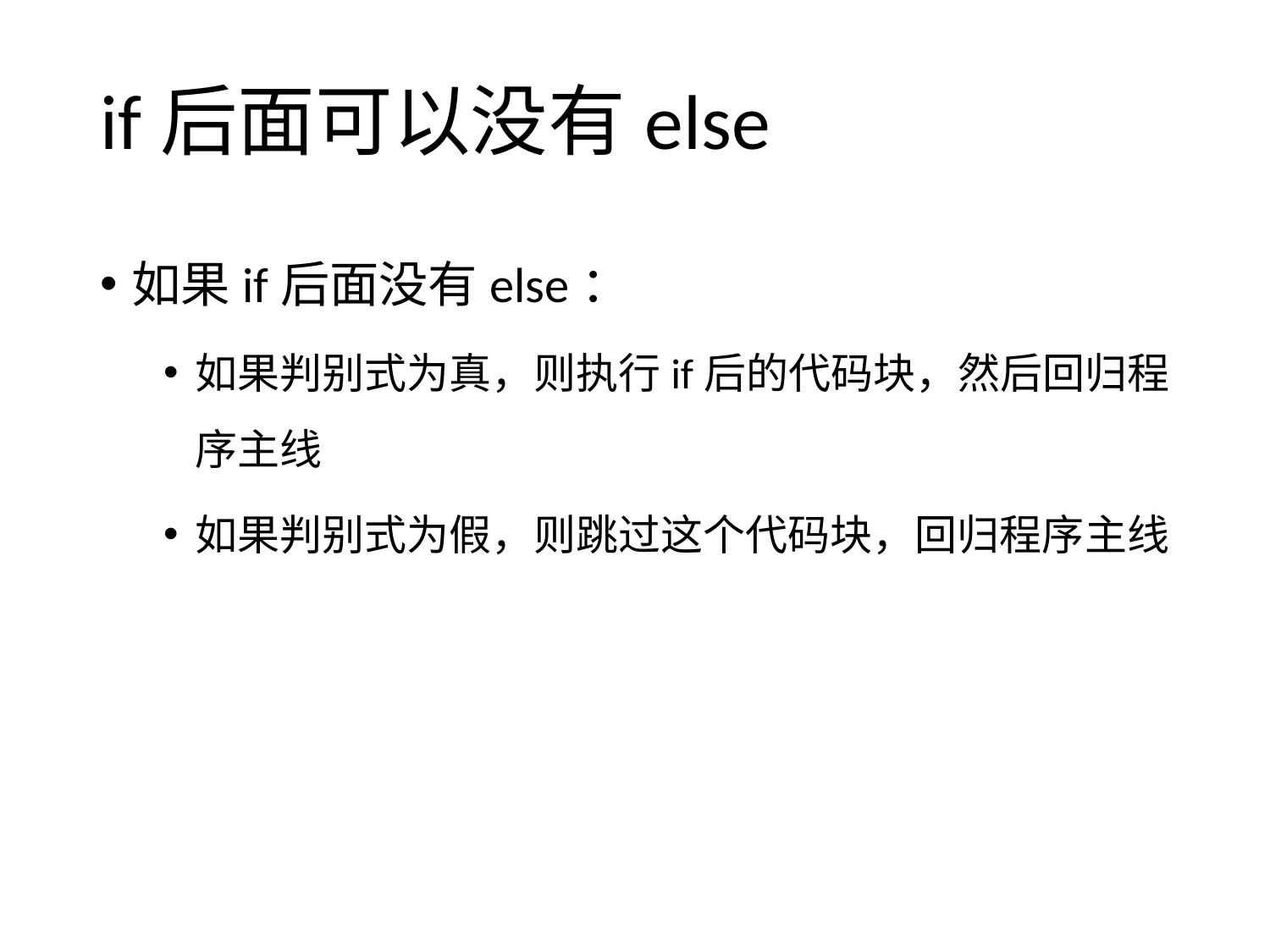

# if后面可以没有else
如果if后面没有else：
如果判别式为真，则执行if后的代码块，然后回归程序主线
如果判别式为假，则跳过这个代码块，回归程序主线